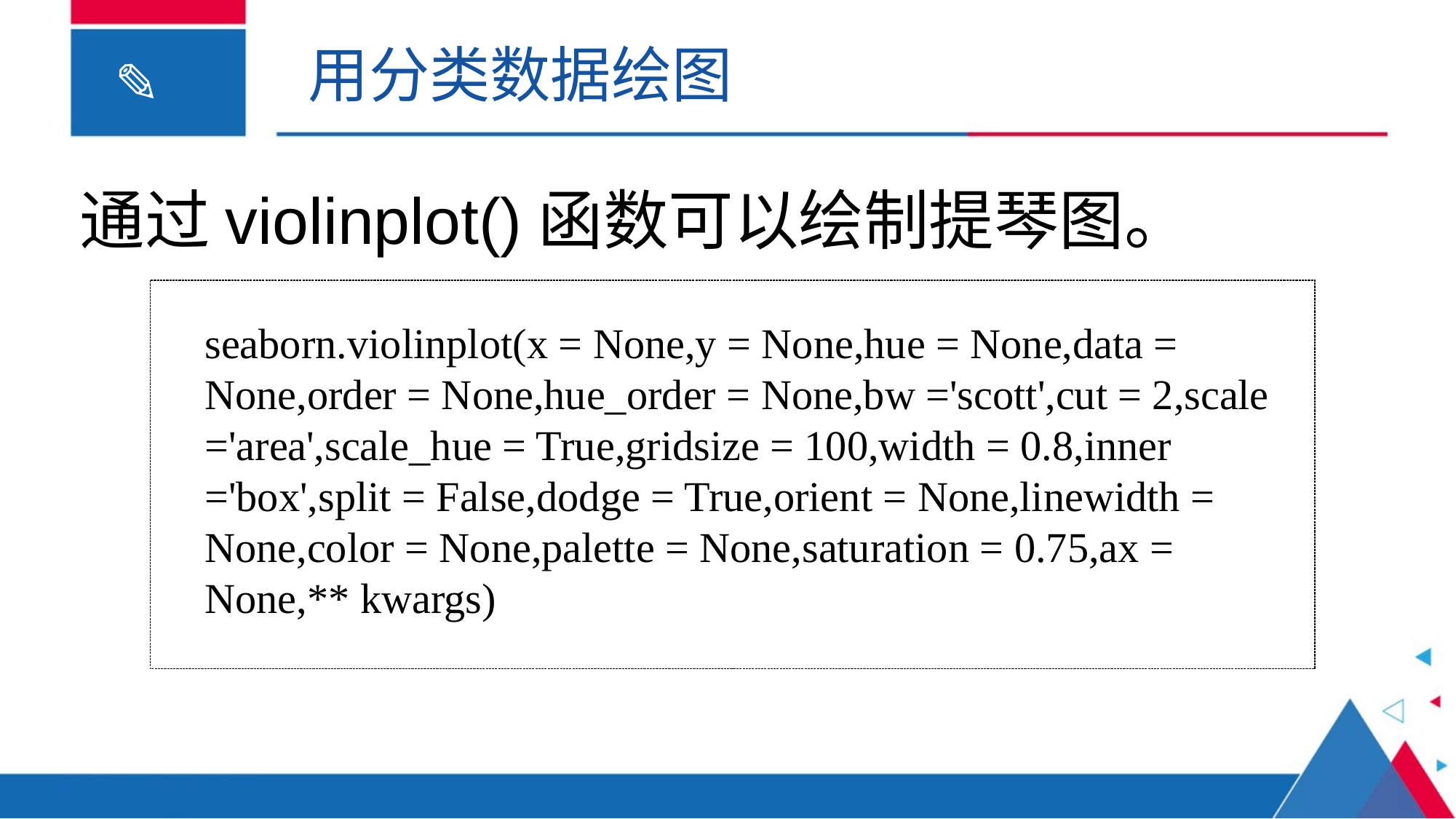

用分类数据绘图
通过violinplot()函数可以绘制提琴图。

seaborn.violinplot(x = None,y = None,hue = None,data = None,order = None,hue_order = None,bw ='scott',cut = 2,scale ='area',scale_hue = True,gridsize = 100,width = 0.8,inner ='box',split = False,dodge = True,orient = None,linewidth = None,color = None,palette = None,saturation = 0.75,ax = None,** kwargs)